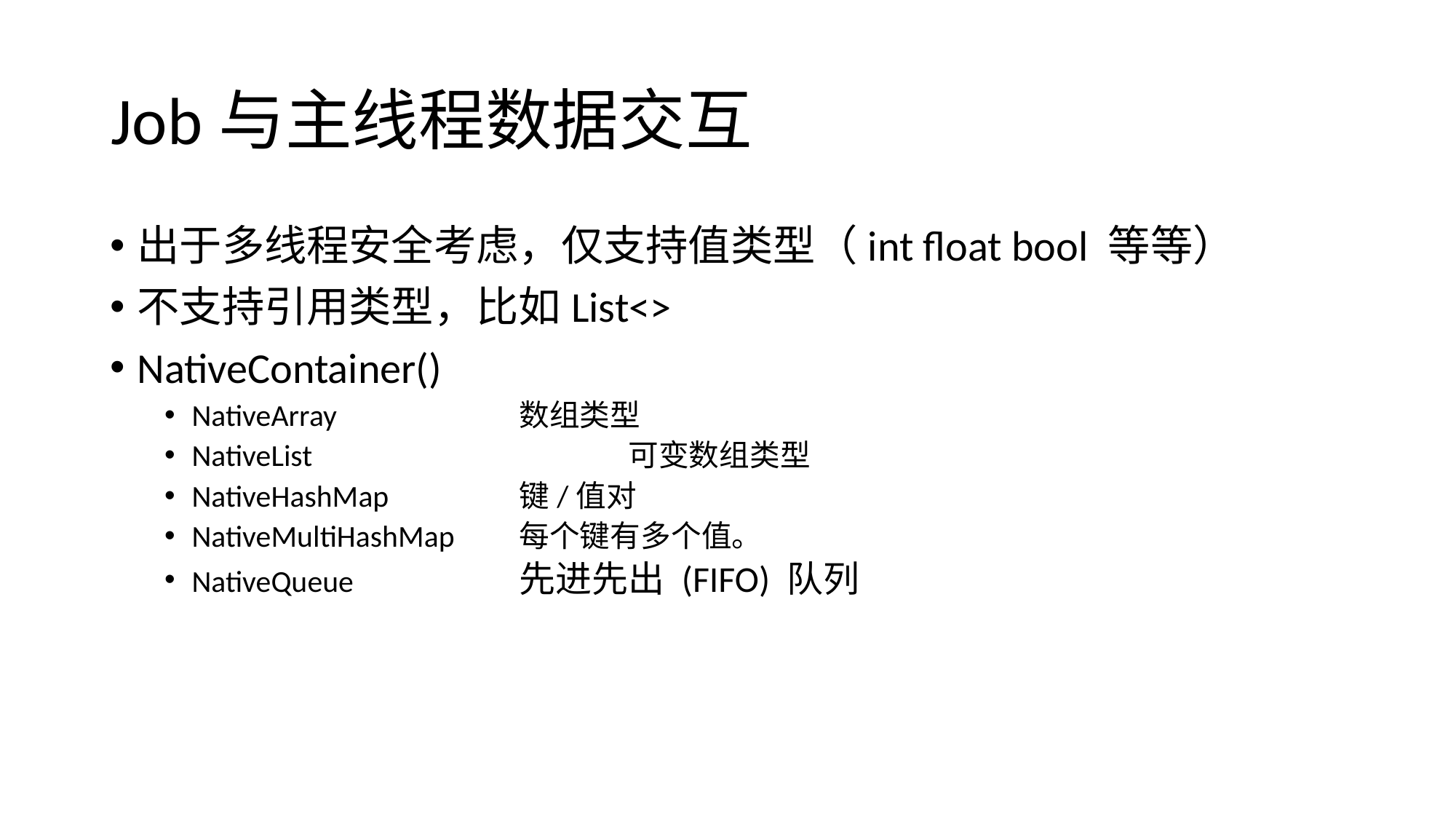

# Job与主线程数据交互
出于多线程安全考虑，仅支持值类型（int float bool 等等）
不支持引用类型，比如List<>
NativeContainer()
NativeArray  		数组类型
NativeList  			可变数组类型
NativeHashMap  		键/值对
NativeMultiHashMap  	每个键有多个值。
NativeQueue 		先进先出 (FIFO) 队列